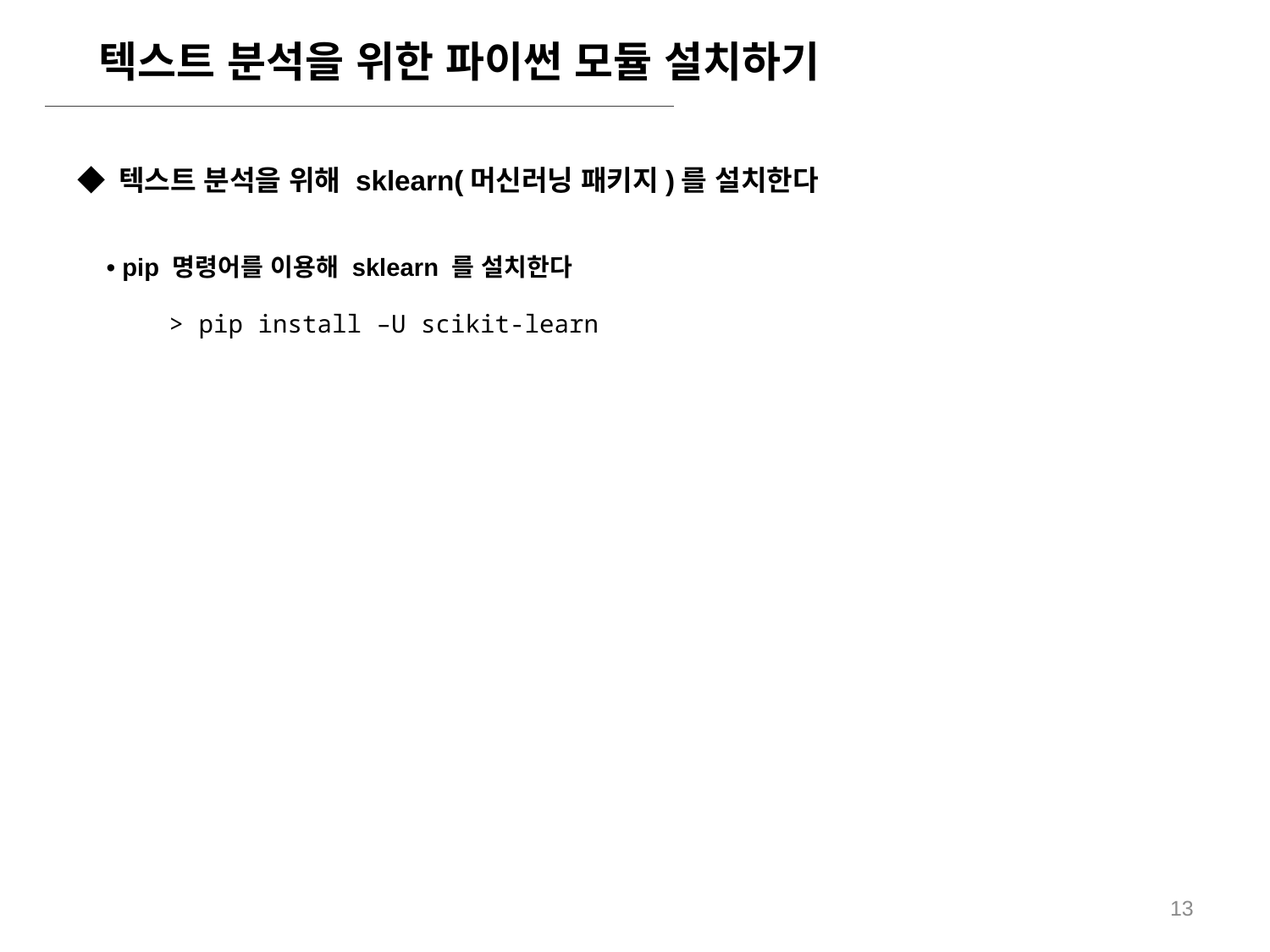

텍스트 분석을 위한 파이썬 모듈 설치하기
◆ 텍스트 분석을 위해 sklearn(머신러닝 패키지)를 설치한다
• pip 명령어를 이용해 sklearn 를 설치한다
> pip install –U scikit-learn
13